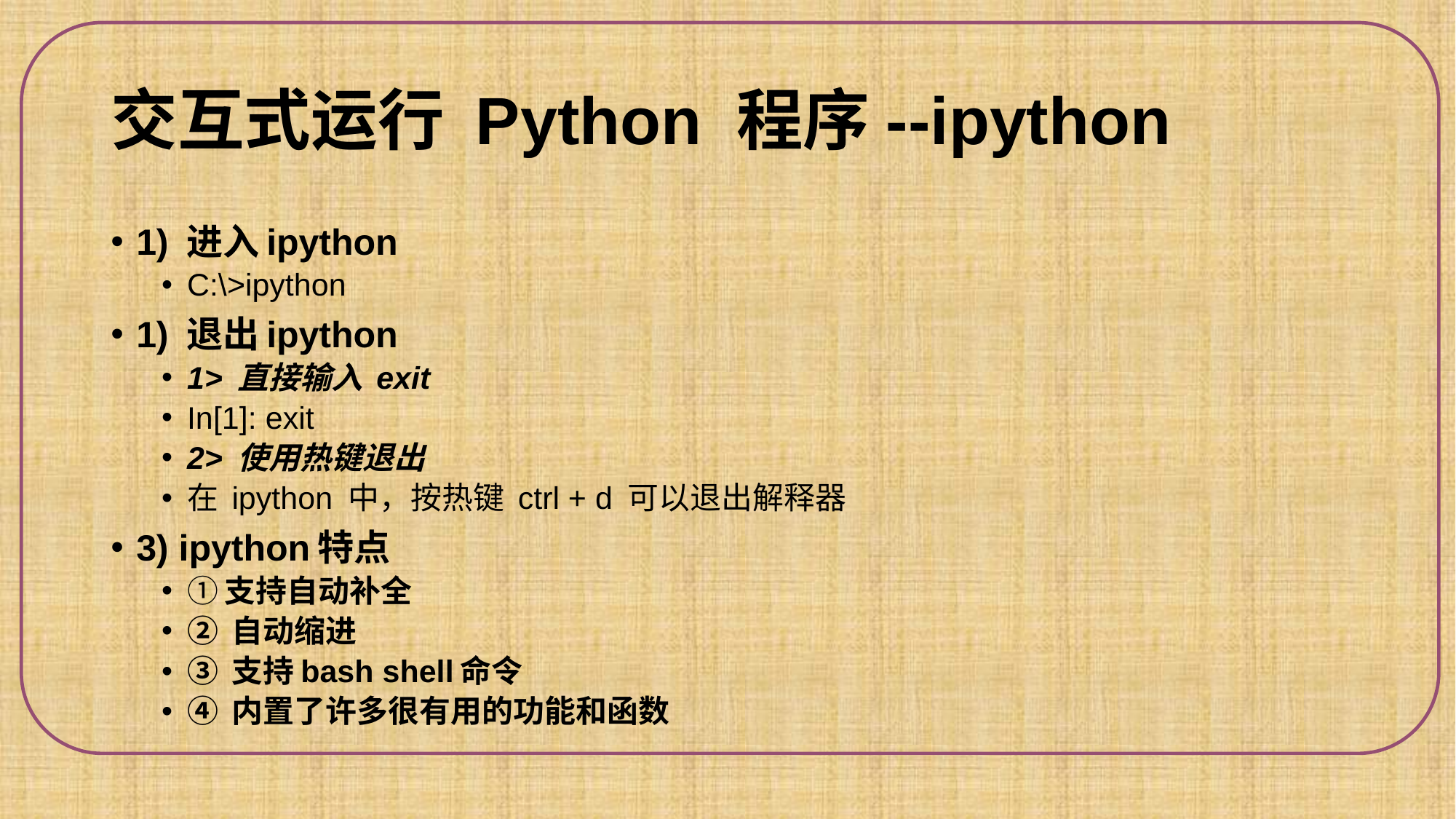

# 交互式运行 Python 程序--ipython
1) 进入ipython
C:\>ipython
1) 退出ipython
1> 直接输入 exit
In[1]: exit
2> 使用热键退出
在 ipython 中，按热键 ctrl + d 可以退出解释器
3) ipython特点
①支持自动补全
② 自动缩进
③ 支持bash shell命令
④ 内置了许多很有用的功能和函数